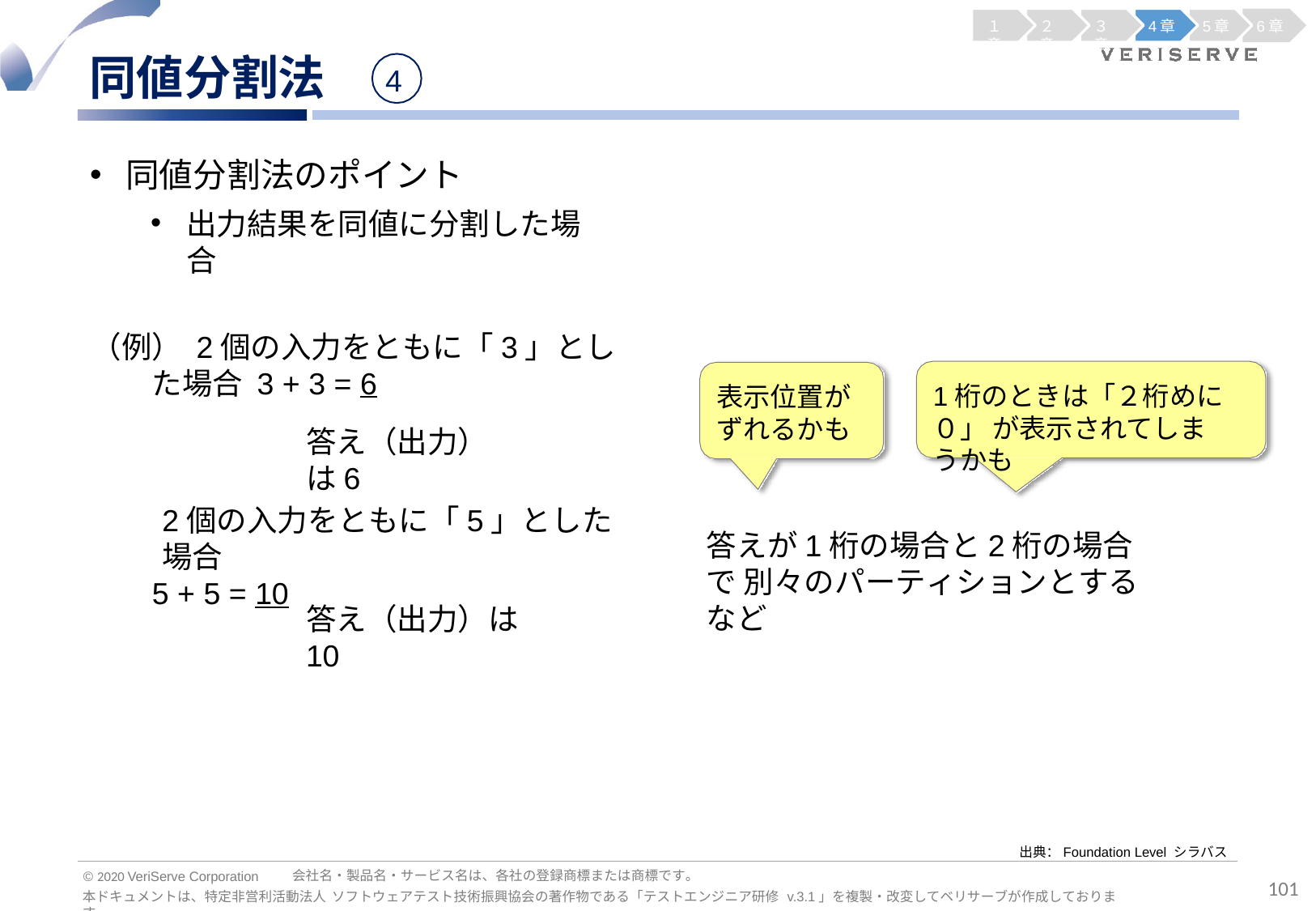

１章
２章
３章
4章
5章
6章
同値分割法

4
同値分割法のポイント
出力結果を同値に分割した場合
（例） 2個の入力をともに「3」とした場合 3 + 3 = 6

1桁のときは「２桁めに０」 が表示されてしまうかも
表示位置が ずれるかも
答え（出力）は6

2個の入力をともに「5」とした場合
5 + 5 = 10
答えが1桁の場合と2桁の場合で 別々のパーティションとするなど
答え（出力）は10
出典：Foundation Level シラバス
会社名・製品名・サービス名は、各社の登録商標または商標です。
© 2020 VeriServe Corporation
101
本ドキュメントは、特定非営利活動法人 ソフトウェアテスト技術振興協会の著作物である「テストエンジニア研修 v.3.1」を複製・改変してベリサーブが作成しております。